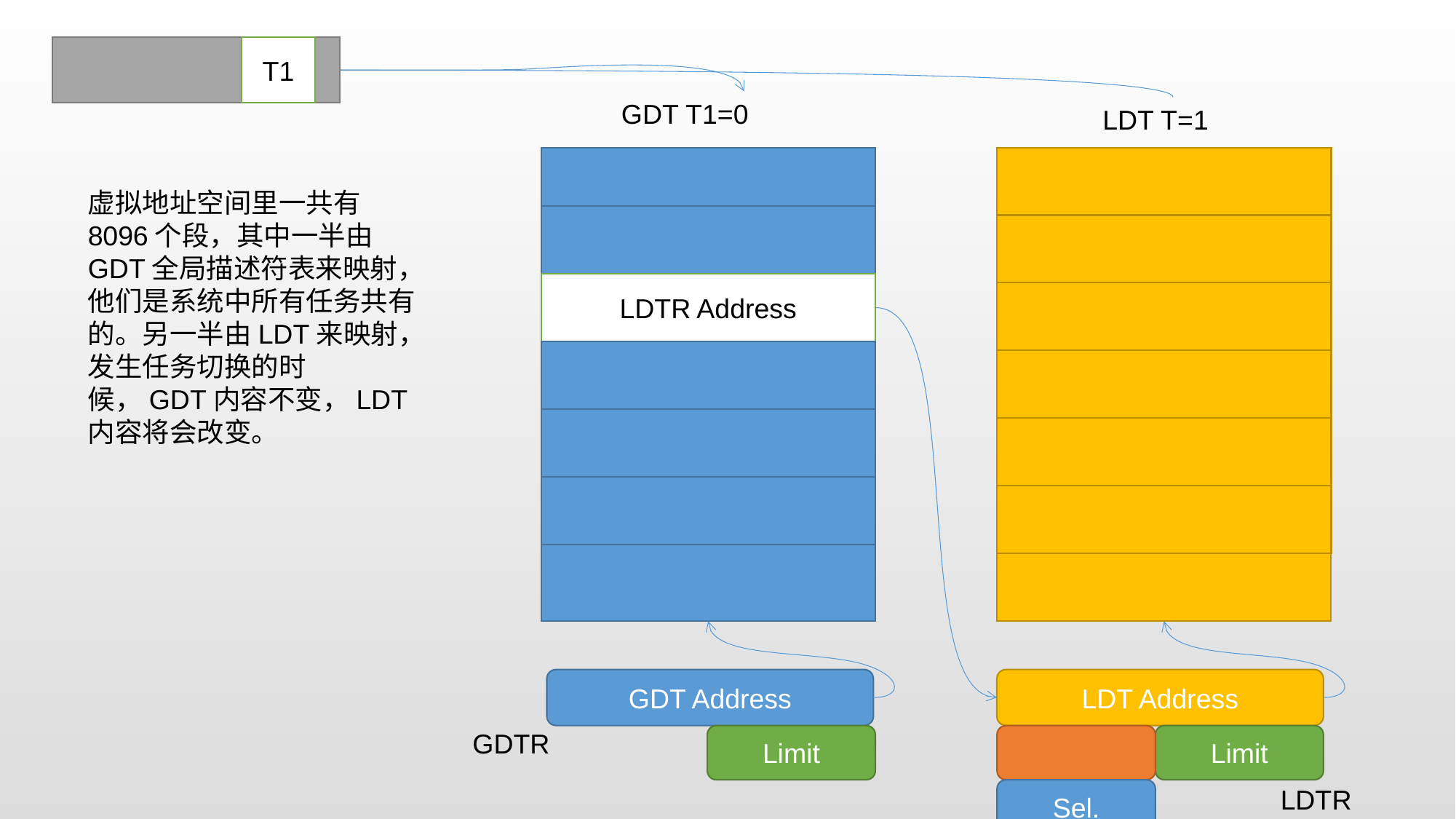

T1
GDT T1=0
LDT T=1

虚拟地址空间里一共有8096个段，其中一半由GDT全局描述符表来映射，他们是系统中所有任务共有的。另一半由LDT来映射，发生任务切换的时候，GDT内容不变，LDT内容将会改变。

LDTR Address

GDT Address
LDT Address
GDTR
Limit

Limit
LDTR
Sel.